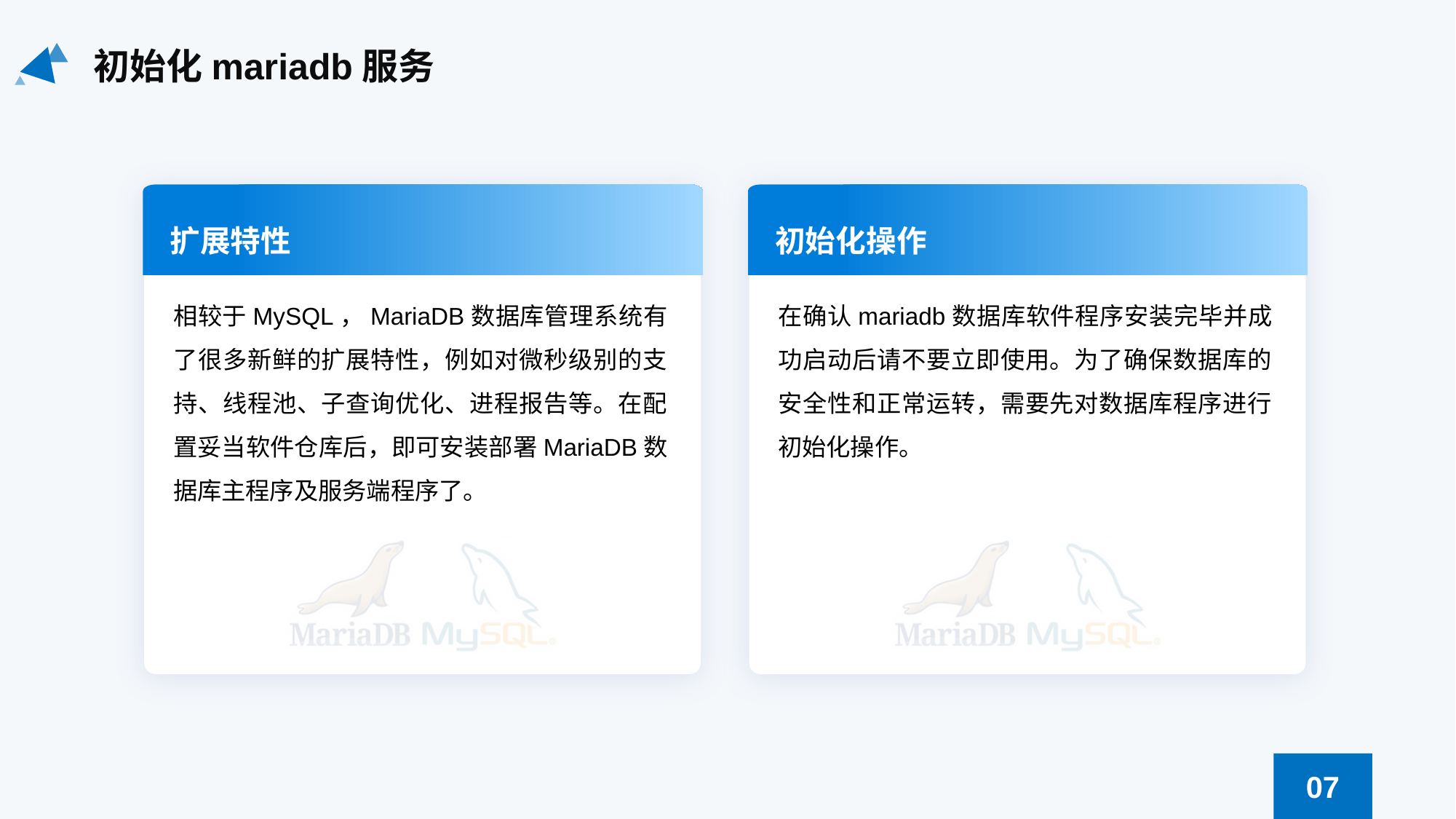

初始化mariadb服务

扩展特性
初始化操作
相较于MySQL，MariaDB数据库管理系统有了很多新鲜的扩展特性，例如对微秒级别的支持、线程池、子查询优化、进程报告等。在配置妥当软件仓库后，即可安装部署MariaDB数据库主程序及服务端程序了。
在确认mariadb数据库软件程序安装完毕并成功启动后请不要立即使用。为了确保数据库的安全性和正常运转，需要先对数据库程序进行初始化操作。

07